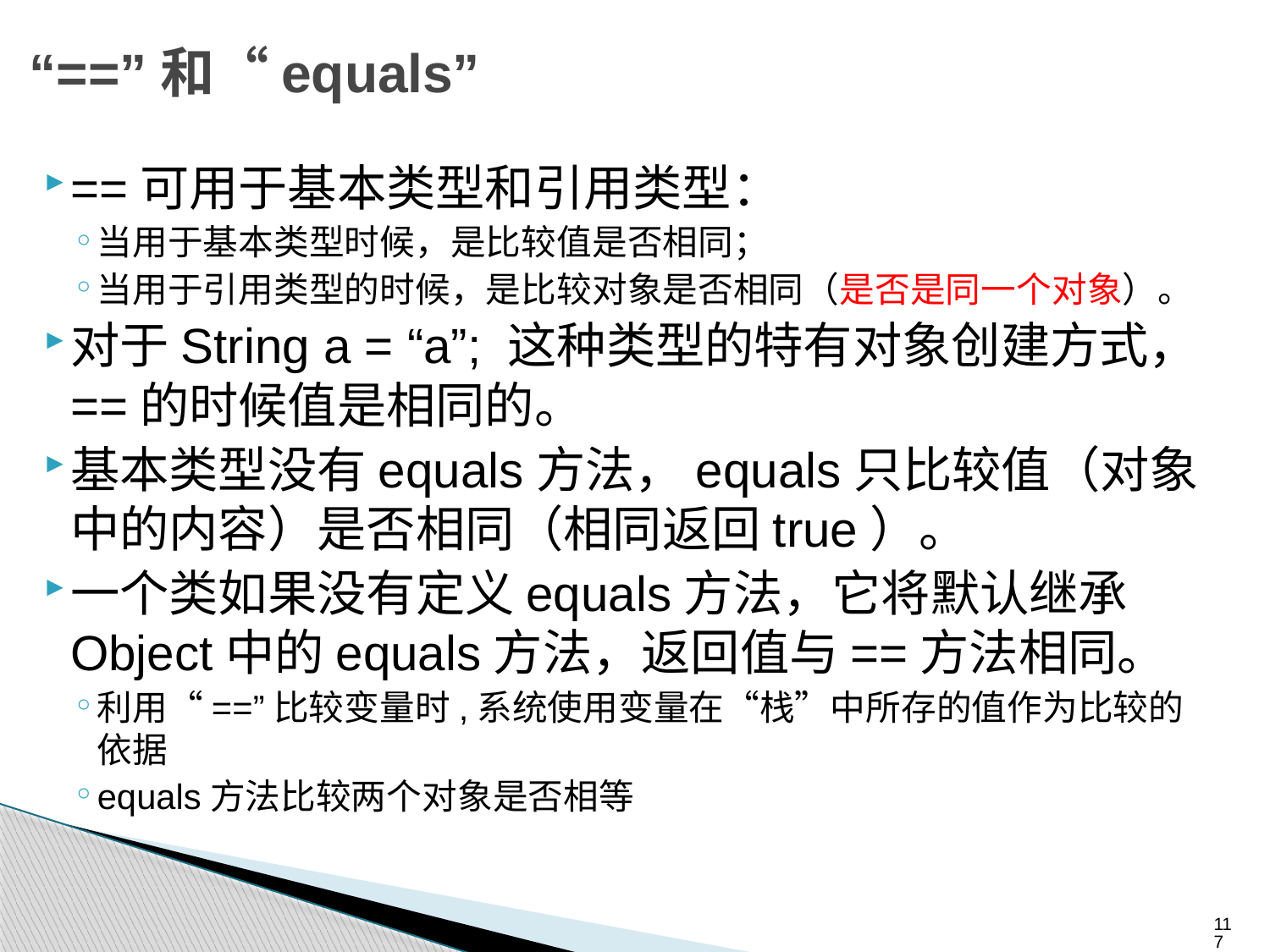

# “==”和“equals”
==可用于基本类型和引用类型：
当用于基本类型时候，是比较值是否相同；
当用于引用类型的时候，是比较对象是否相同（是否是同一个对象）。
对于String a = “a”; 这种类型的特有对象创建方式，==的时候值是相同的。
基本类型没有equals方法，equals只比较值（对象中的内容）是否相同（相同返回true）。
一个类如果没有定义equals方法，它将默认继承Object中的equals方法，返回值与==方法相同。
利用“==”比较变量时,系统使用变量在“栈”中所存的值作为比较的依据
equals方法比较两个对象是否相等

117